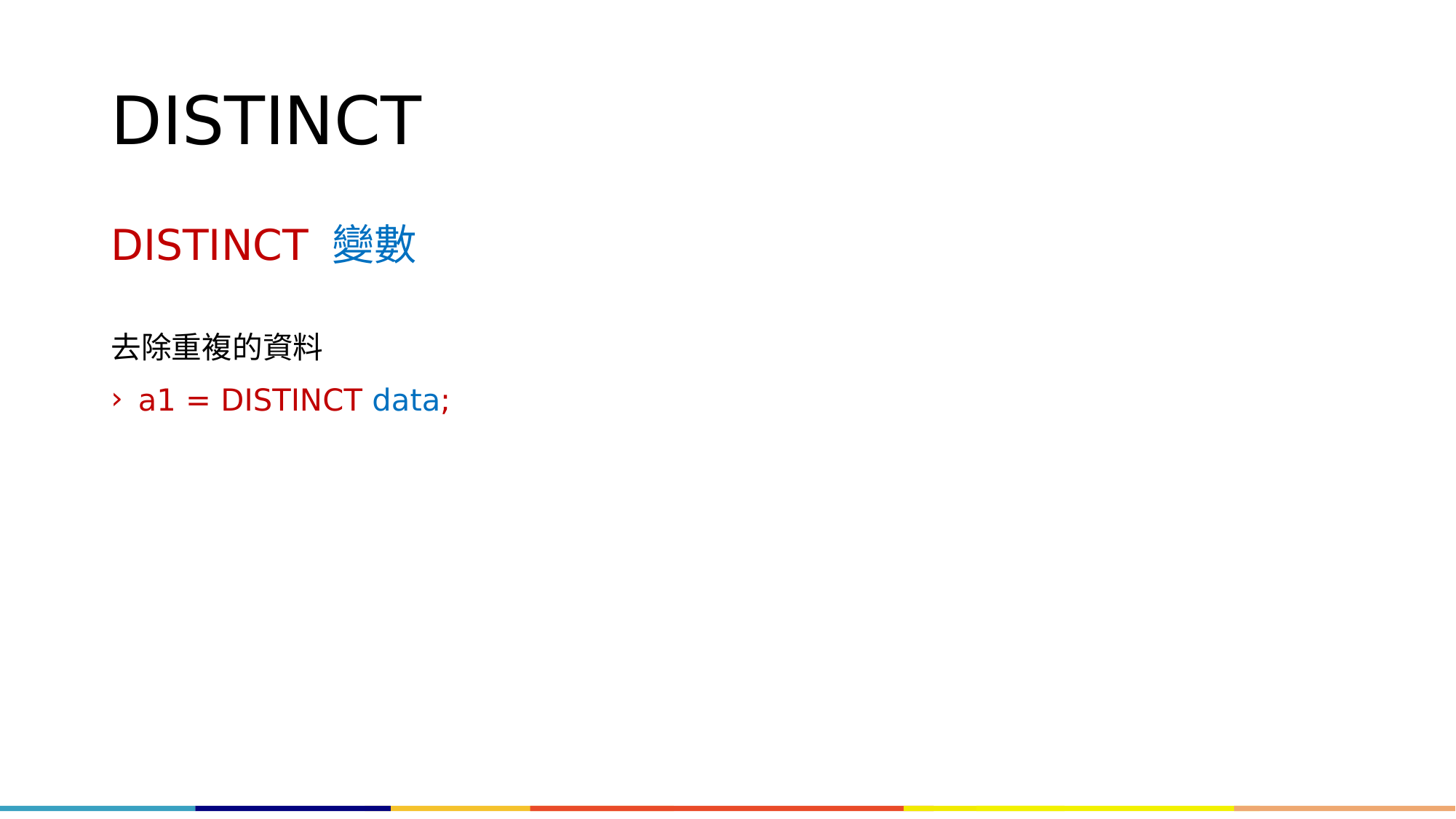

# DISTINCT
DISTINCT 變數

去除重複的資料
a1 = DISTINCT data;